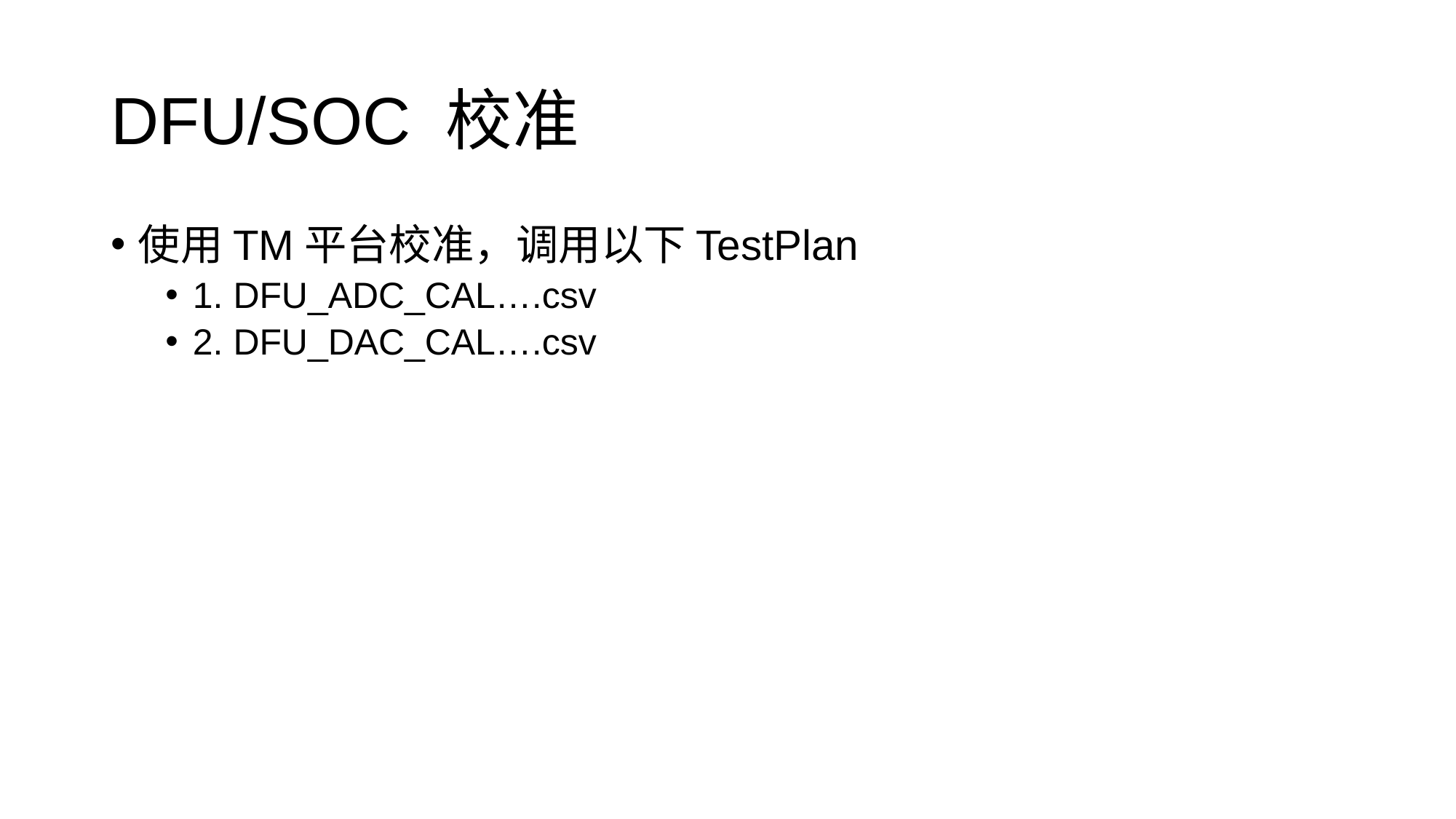

# DFU/SOC 校准
使用TM平台校准，调用以下TestPlan
1. DFU_ADC_CAL….csv
2. DFU_DAC_CAL….csv